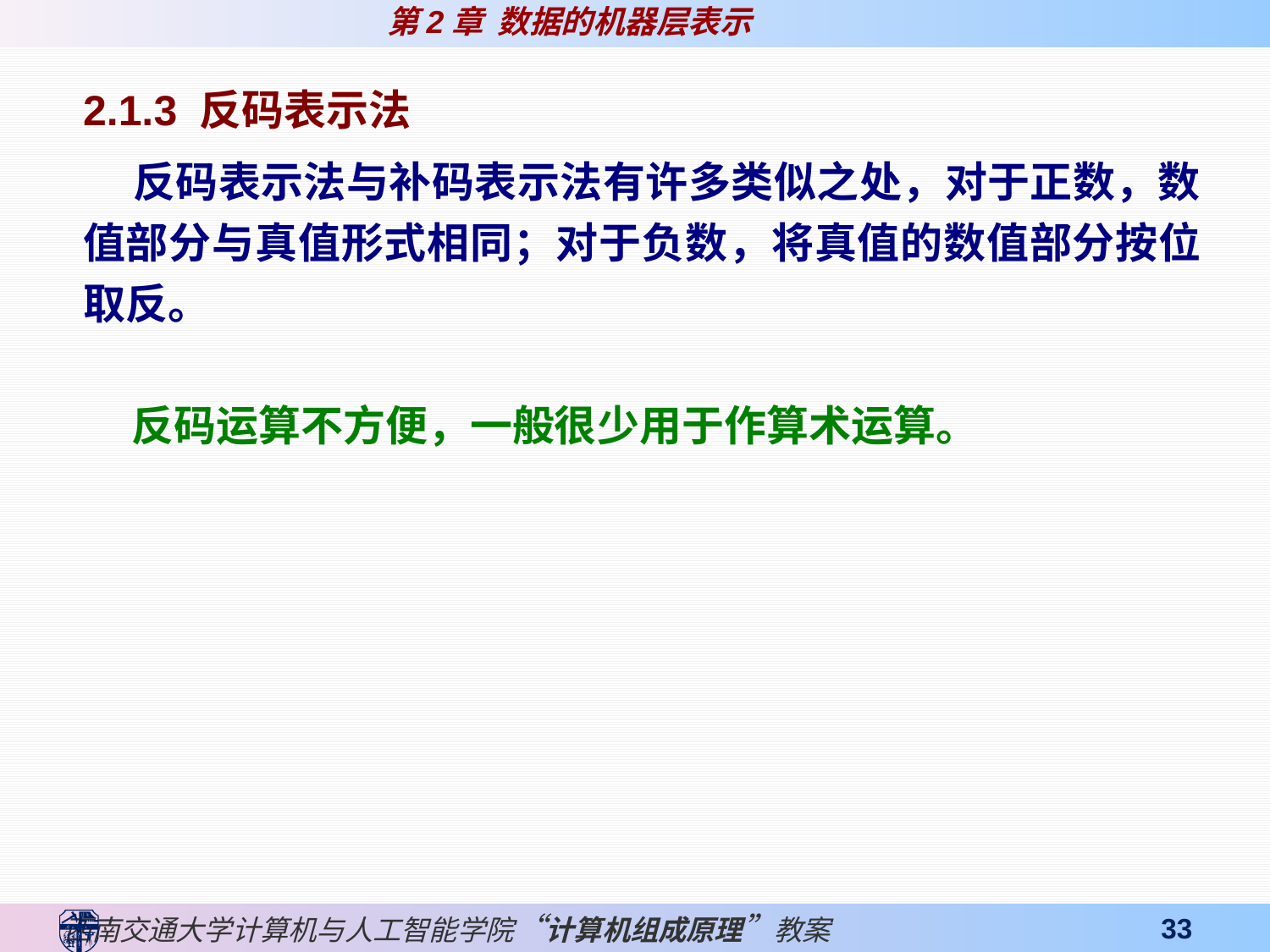

2.1.3 反码表示法
    反码表示法与补码表示法有许多类似之处，对于正数，数值部分与真值形式相同；对于负数，将真值的数值部分按位取反。

    反码运算不方便，一般很少用于作算术运算。